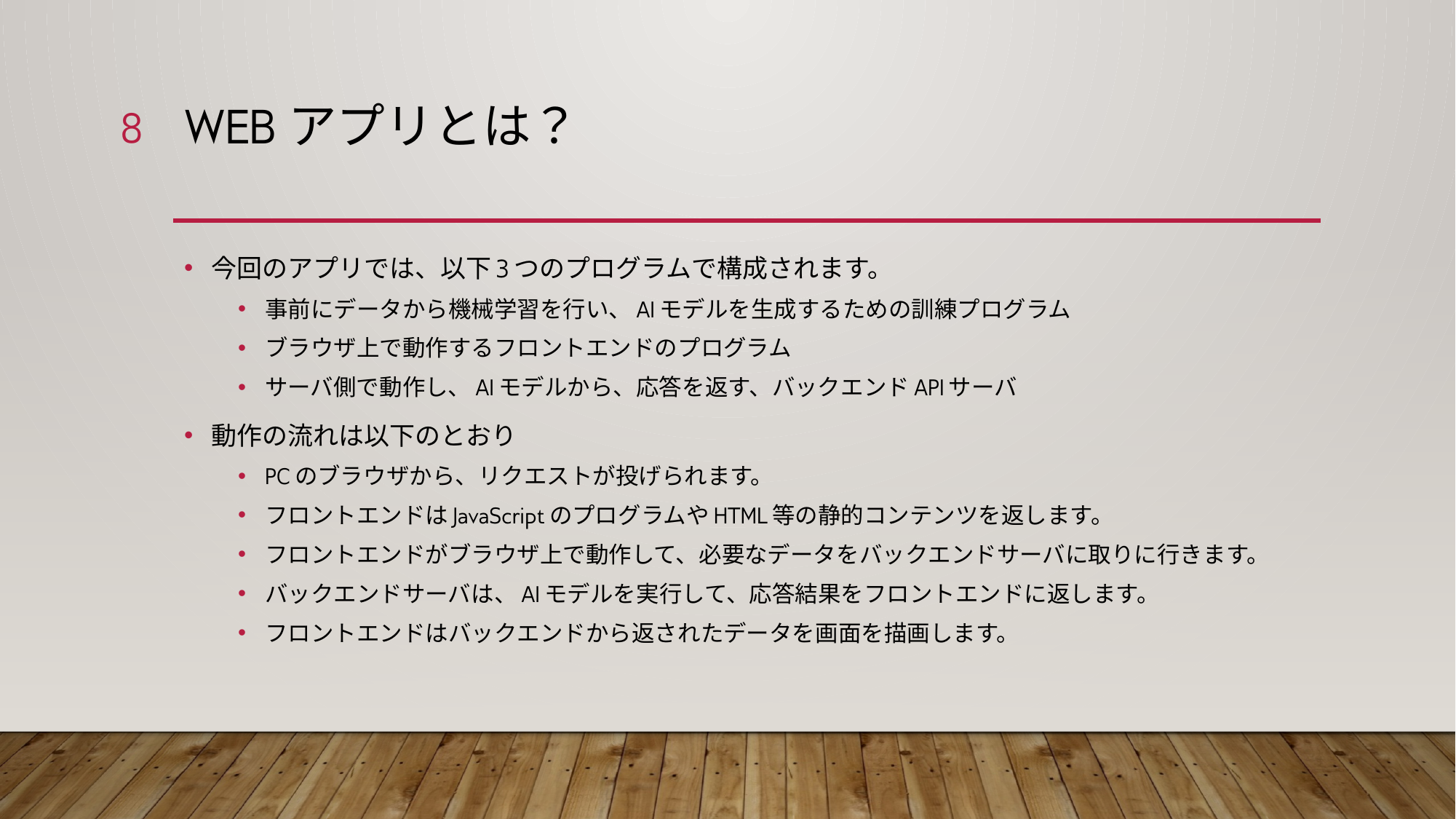

8
# Webアプリとは？
今回のアプリでは、以下3つのプログラムで構成されます。
事前にデータから機械学習を行い、AIモデルを生成するための訓練プログラム
ブラウザ上で動作するフロントエンドのプログラム
サーバ側で動作し、AIモデルから、応答を返す、バックエンドAPIサーバ
動作の流れは以下のとおり
PCのブラウザから、リクエストが投げられます。
フロントエンドはJavaScriptのプログラムやHTML等の静的コンテンツを返します。
フロントエンドがブラウザ上で動作して、必要なデータをバックエンドサーバに取りに行きます。
バックエンドサーバは、AIモデルを実行して、応答結果をフロントエンドに返します。
フロントエンドはバックエンドから返されたデータを画面を描画します。